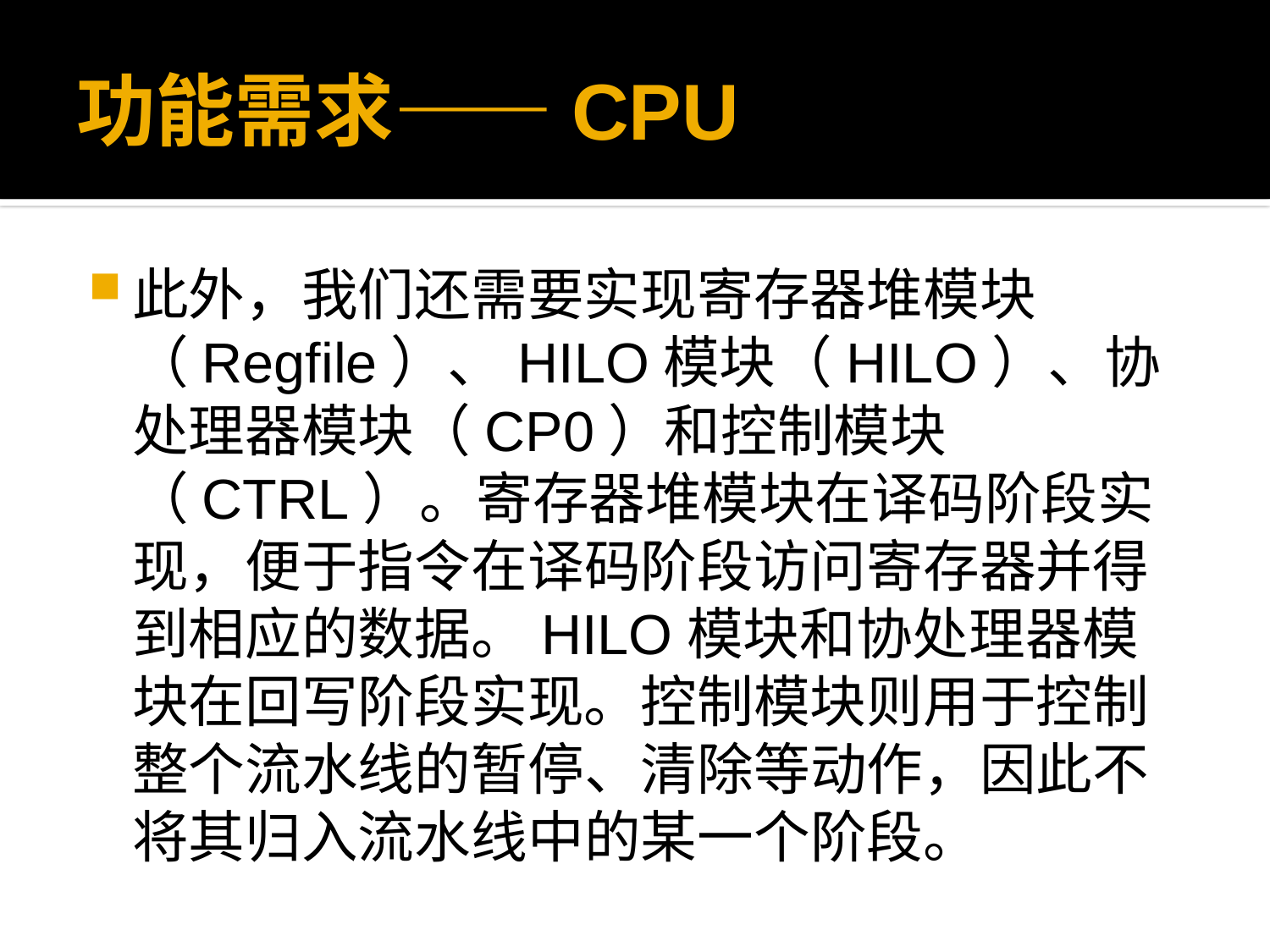

# 功能需求——CPU
此外，我们还需要实现寄存器堆模块（Regfile）、HILO模块（HILO）、协处理器模块（CP0）和控制模块（CTRL）。寄存器堆模块在译码阶段实现，便于指令在译码阶段访问寄存器并得到相应的数据。HILO模块和协处理器模块在回写阶段实现。控制模块则用于控制整个流水线的暂停、清除等动作，因此不将其归入流水线中的某一个阶段。